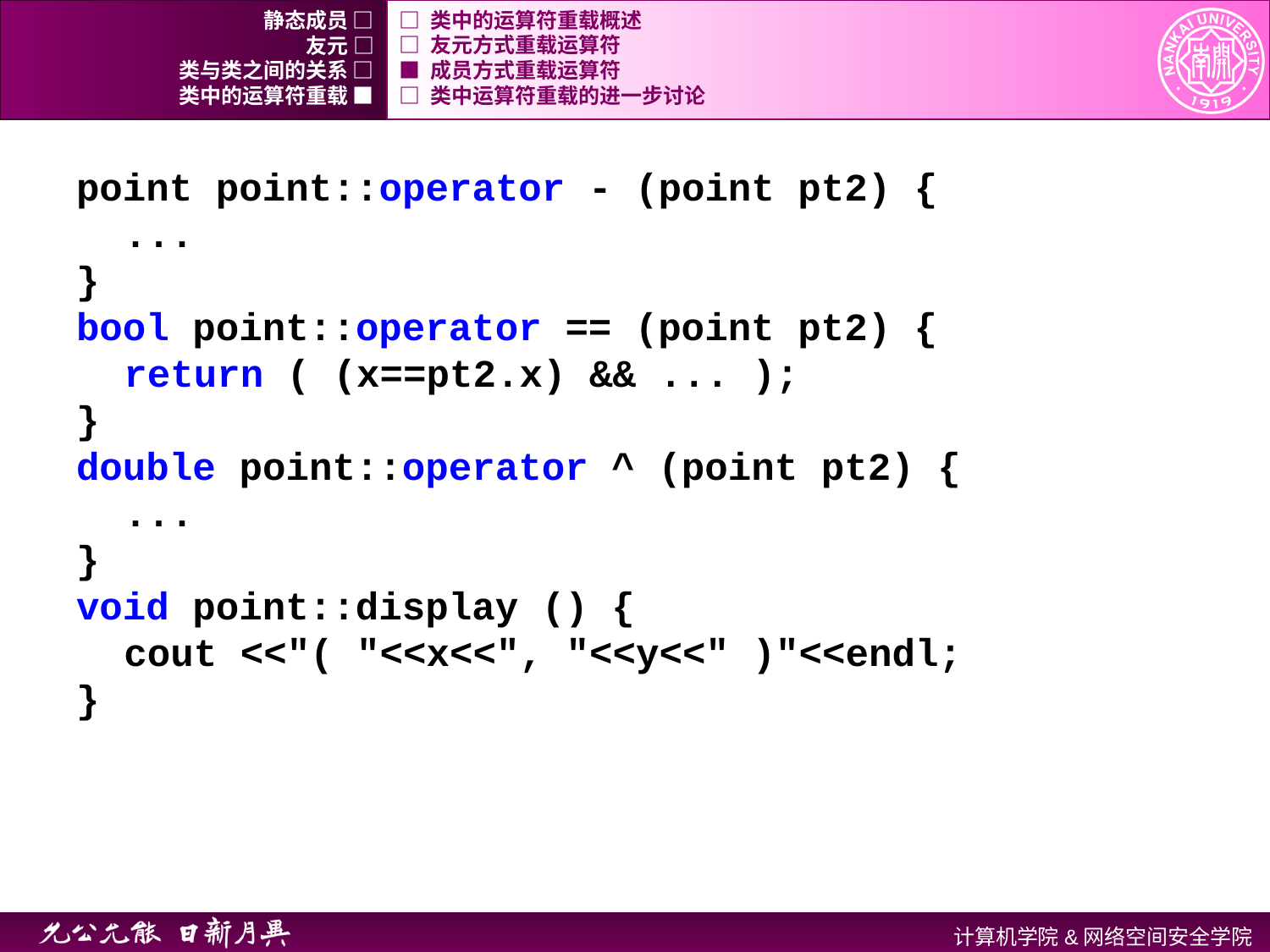

静态成员 □
□ 类中的运算符重载概述
友元 □
□ 友元方式重载运算符
类与类之间的关系 □
■ 成员方式重载运算符
类中的运算符重载 ■

□ 类中运算符重载的进一步讨论
point point::operator - (point pt2) {
	...
}
bool point::operator == (point pt2) {
	return ( (x==pt2.x) && ... );
}
double point::operator ^ (point pt2) {
	...
}
void point::display () {
	cout <<"( "<<x<<", "<<y<<" )"<<endl;
}